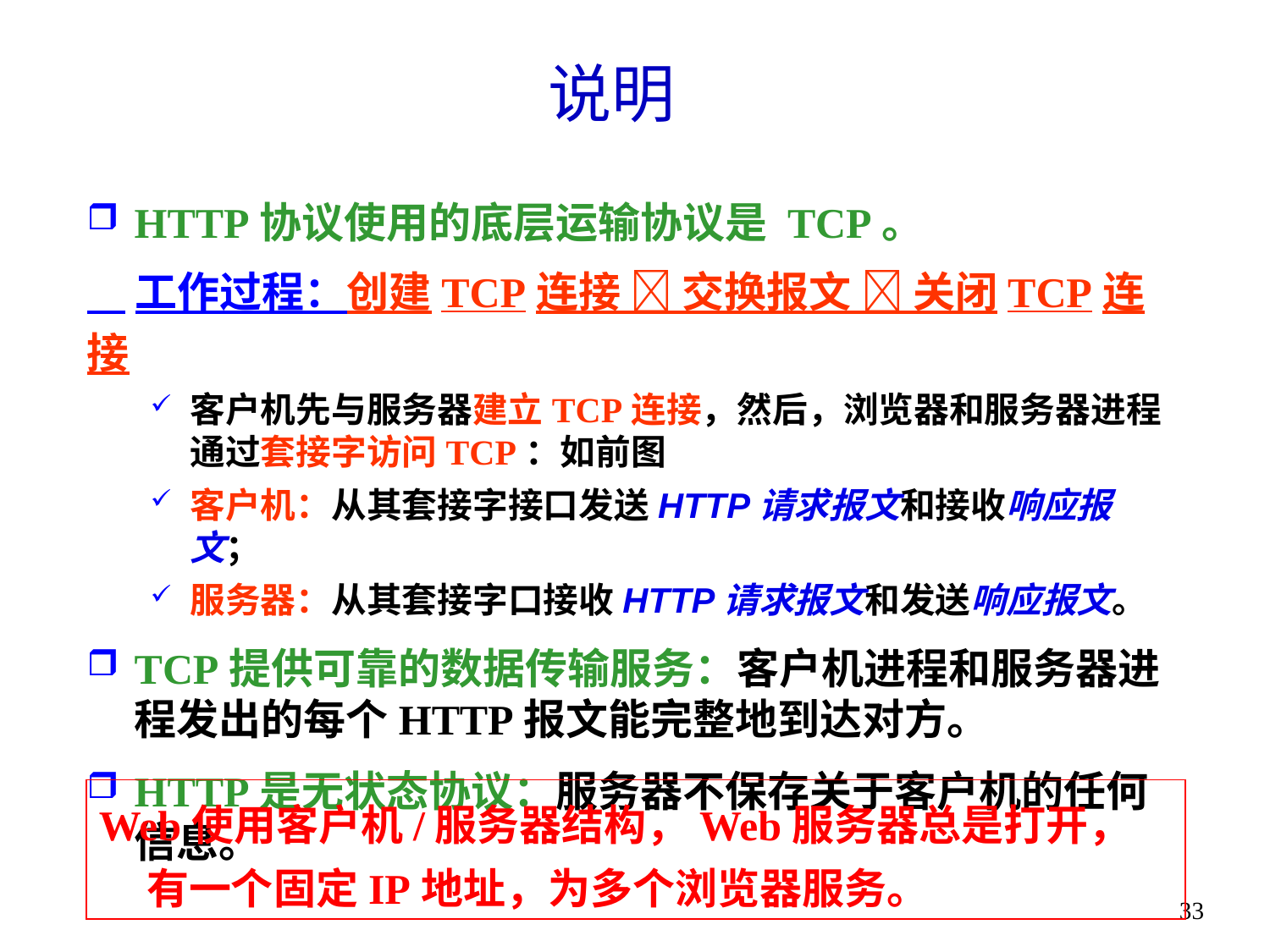

# 说明
HTTP协议使用的底层运输协议是 TCP。
    工作过程：创建TCP连接 → 交换报文 → 关闭TCP连接
客户机先与服务器建立TCP连接，然后，浏览器和服务器进程通过套接字访问TCP：如前图
客户机：从其套接字接口发送HTTP请求报文和接收响应报文；
服务器：从其套接字口接收HTTP请求报文和发送响应报文。
TCP提供可靠的数据传输服务：客户机进程和服务器进程发出的每个HTTP报文能完整地到达对方。
HTTP是无状态协议：服务器不保存关于客户机的任何信息。

Web使用客户机/服务器结构，Web服务器总是打开，有一个固定IP地址，为多个浏览器服务。
33